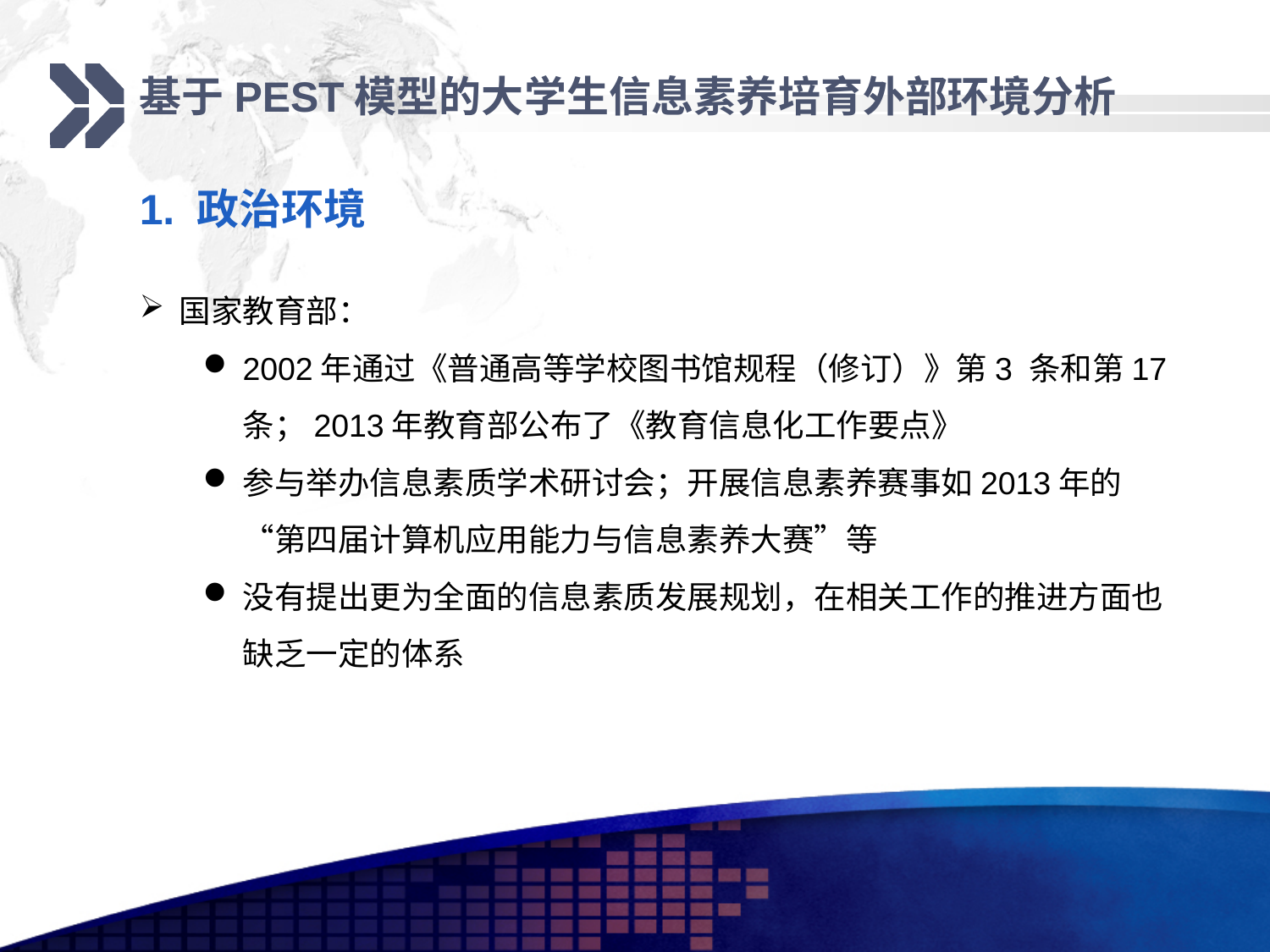

基于PEST模型的大学生信息素养培育外部环境分析
1. 政治环境
国家教育部：
2002年通过《普通高等学校图书馆规程（修订）》第3 条和第17 条；2013年教育部公布了《教育信息化工作要点》
参与举办信息素质学术研讨会；开展信息素养赛事如2013年的“第四届计算机应用能力与信息素养大赛”等
没有提出更为全面的信息素质发展规划，在相关工作的推进方面也缺乏一定的体系